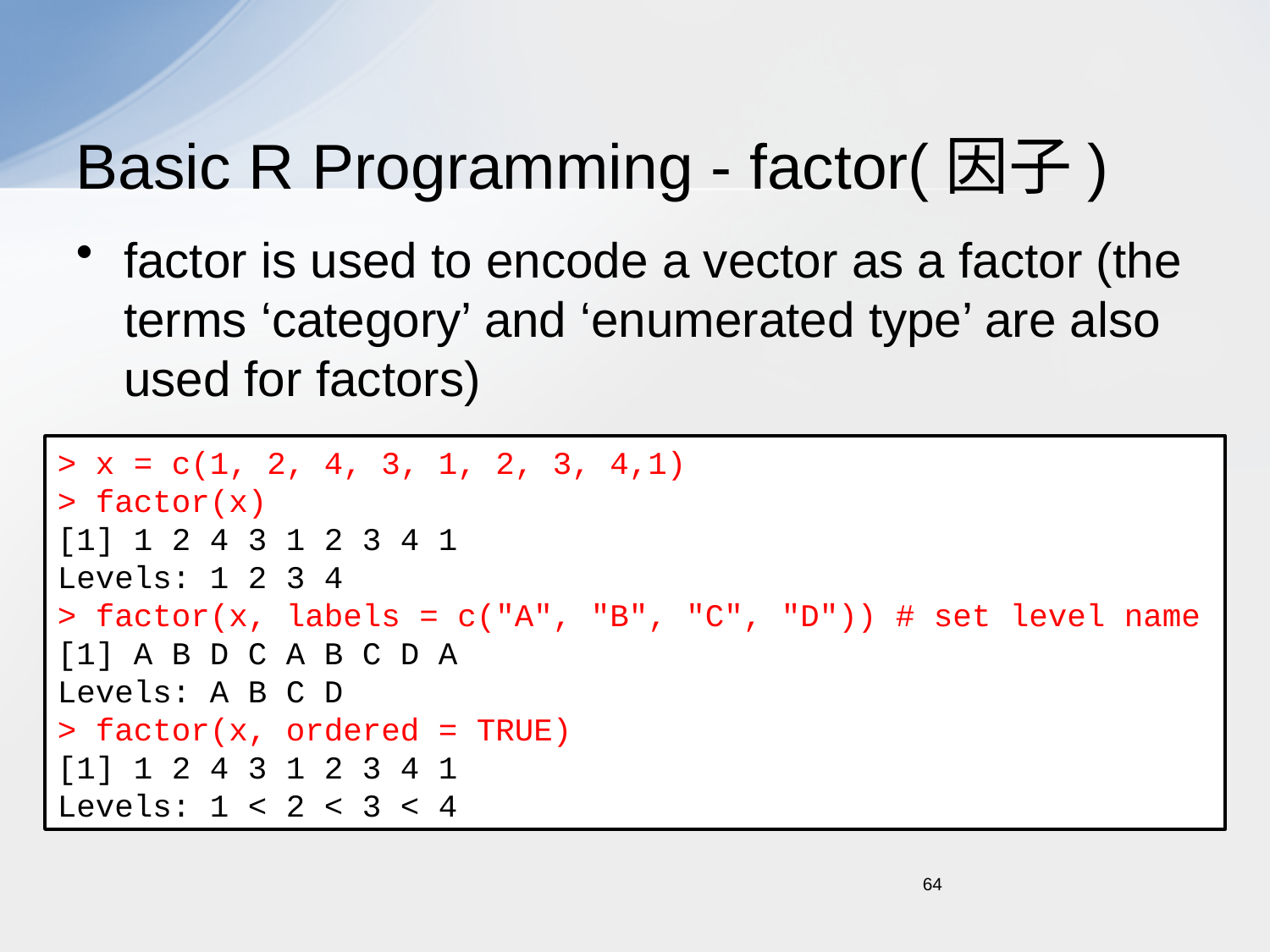

# Basic R Programming - factor(因子)
factor is used to encode a vector as a factor (the terms ‘category’ and ‘enumerated type’ are also used for factors)
> x = c(1, 2, 4, 3, 1, 2, 3, 4,1)
> factor(x)
[1] 1 2 4 3 1 2 3 4 1
Levels: 1 2 3 4
> factor(x, labels = c("A", "B", "C", "D")) # set level name
[1] A B D C A B C D A
Levels: A B C D
> factor(x, ordered = TRUE)
[1] 1 2 4 3 1 2 3 4 1
Levels: 1 < 2 < 3 < 4
64